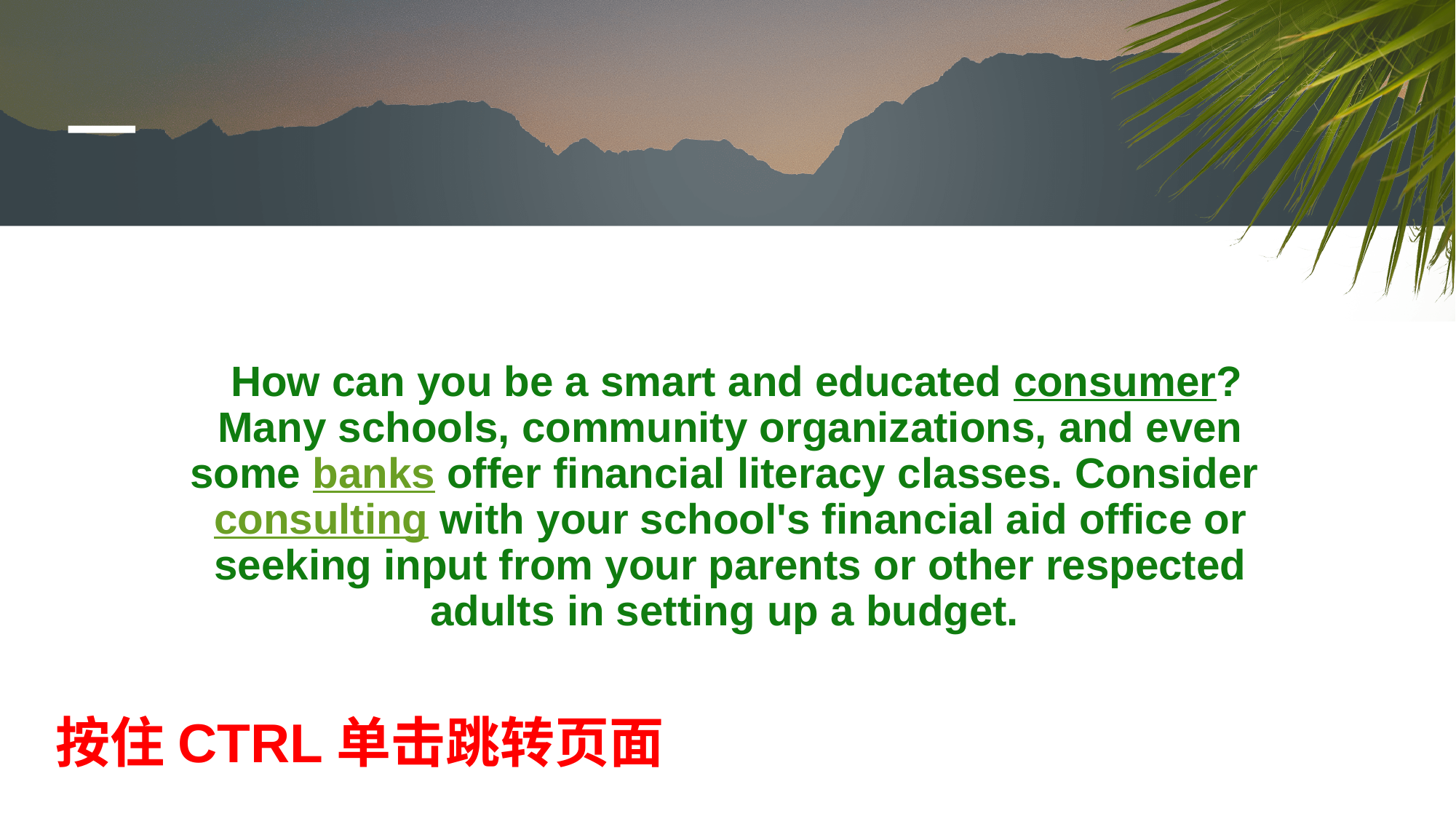

How can you be a smart and educated consumer? Many schools, community organizations, and even some banks offer financial literacy classes. Consider consulting with your school's financial aid office or seeking input from your parents or other respected adults in setting up a budget.
按住CTRL单击跳转页面